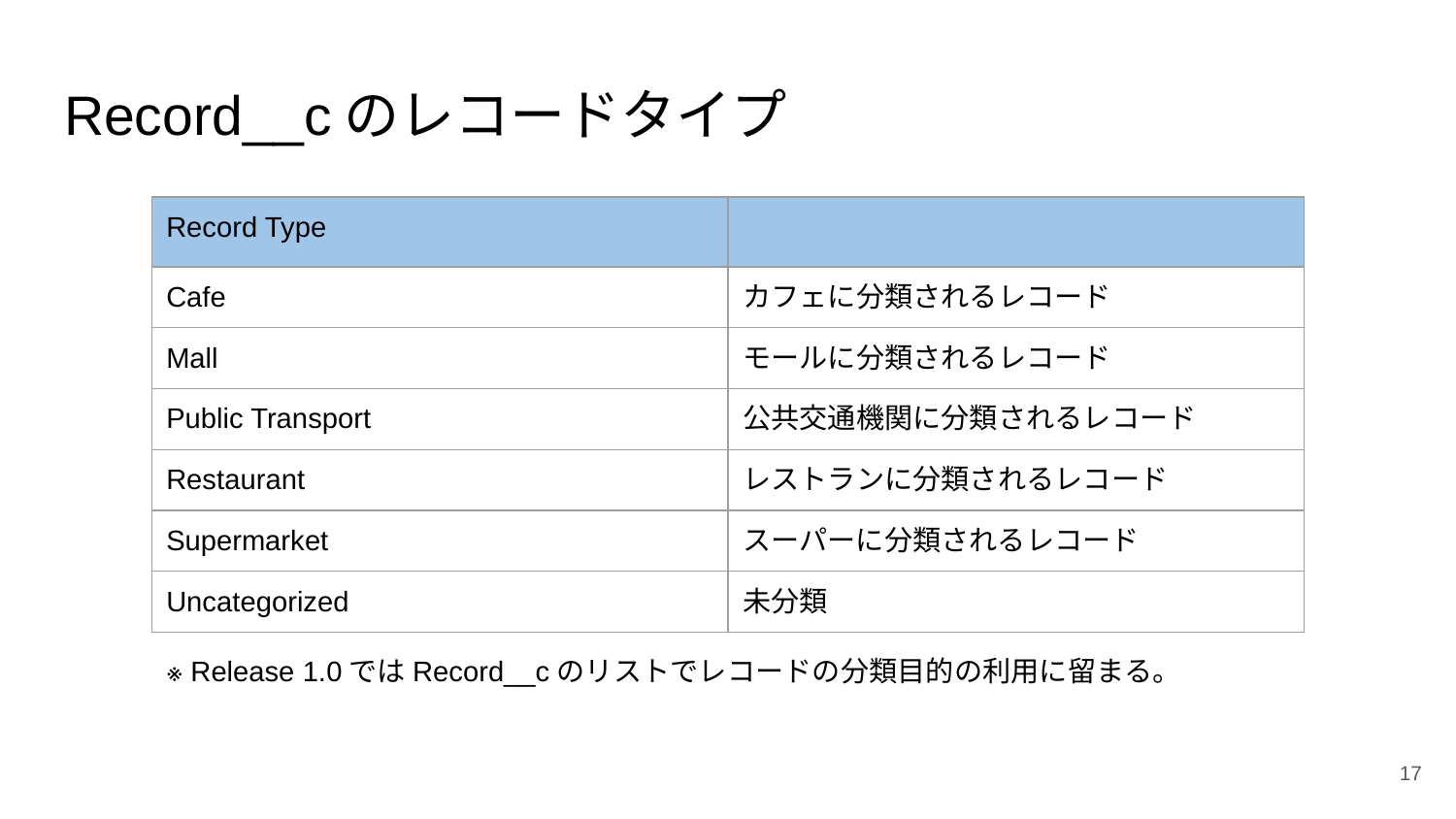

# Record__cのレコードタイプ
| Record Type |  |
| --- | --- |
| Cafe | カフェに分類されるレコード |
| Mall | モールに分類されるレコード |
| Public Transport | 公共交通機関に分類されるレコード |
| Restaurant | レストランに分類されるレコード |
| Supermarket | スーパーに分類されるレコード |
| Uncategorized | 未分類 |
※ Release 1.0ではRecord__cのリストでレコードの分類目的の利用に留まる。
17